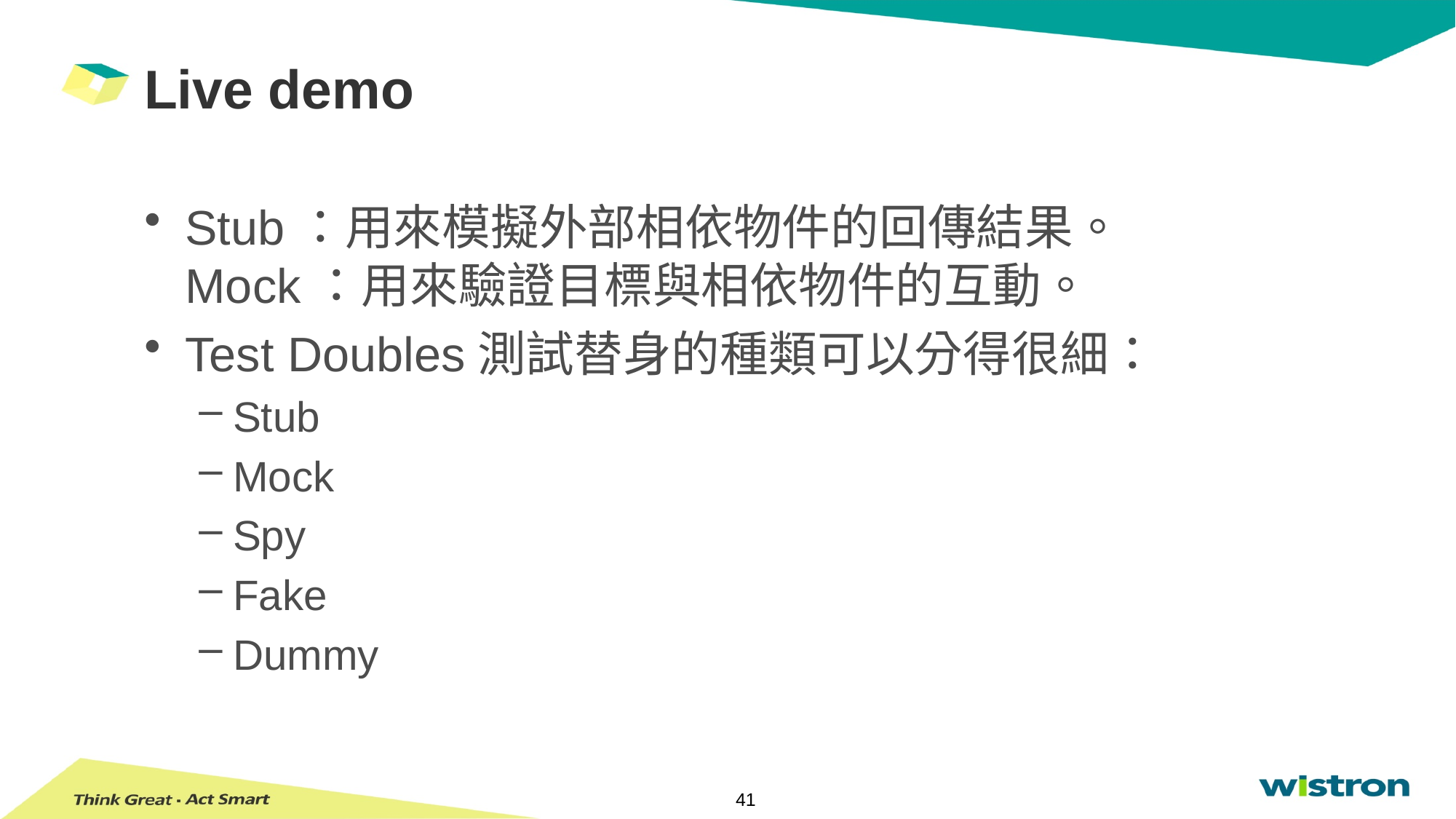

# Live demo
Stub：用來模擬外部相依物件的回傳結果。
Mock：用來驗證目標與相依物件的互動。
Test Doubles測試替身的種類可以分得很細：
Stub
Mock
Spy
Fake
Dummy

41